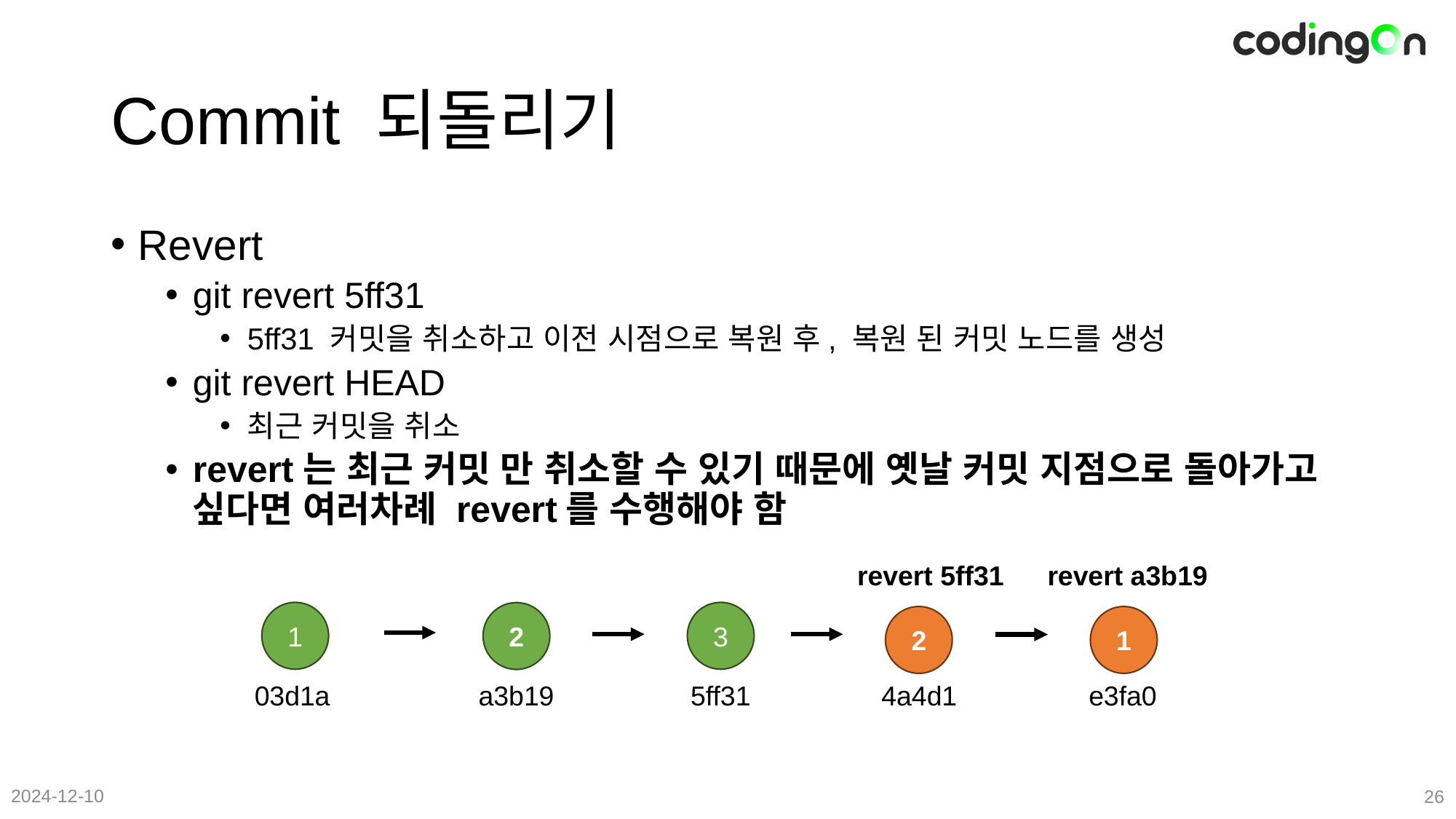

# Commit 되돌리기
Revert
git revert 5ff31
5ff31 커밋을 취소하고 이전 시점으로 복원 후, 복원 된 커밋 노드를 생성
git revert HEAD
최근 커밋을 취소
revert는 최근 커밋 만 취소할 수 있기 때문에 옛날 커밋 지점으로 돌아가고 싶다면 여러차례 revert를 수행해야 함
revert 5ff31
revert a3b19
1
3
2
2
1
03d1a
5ff31
a3b19
4a4d1
e3fa0
2024-12-10
26